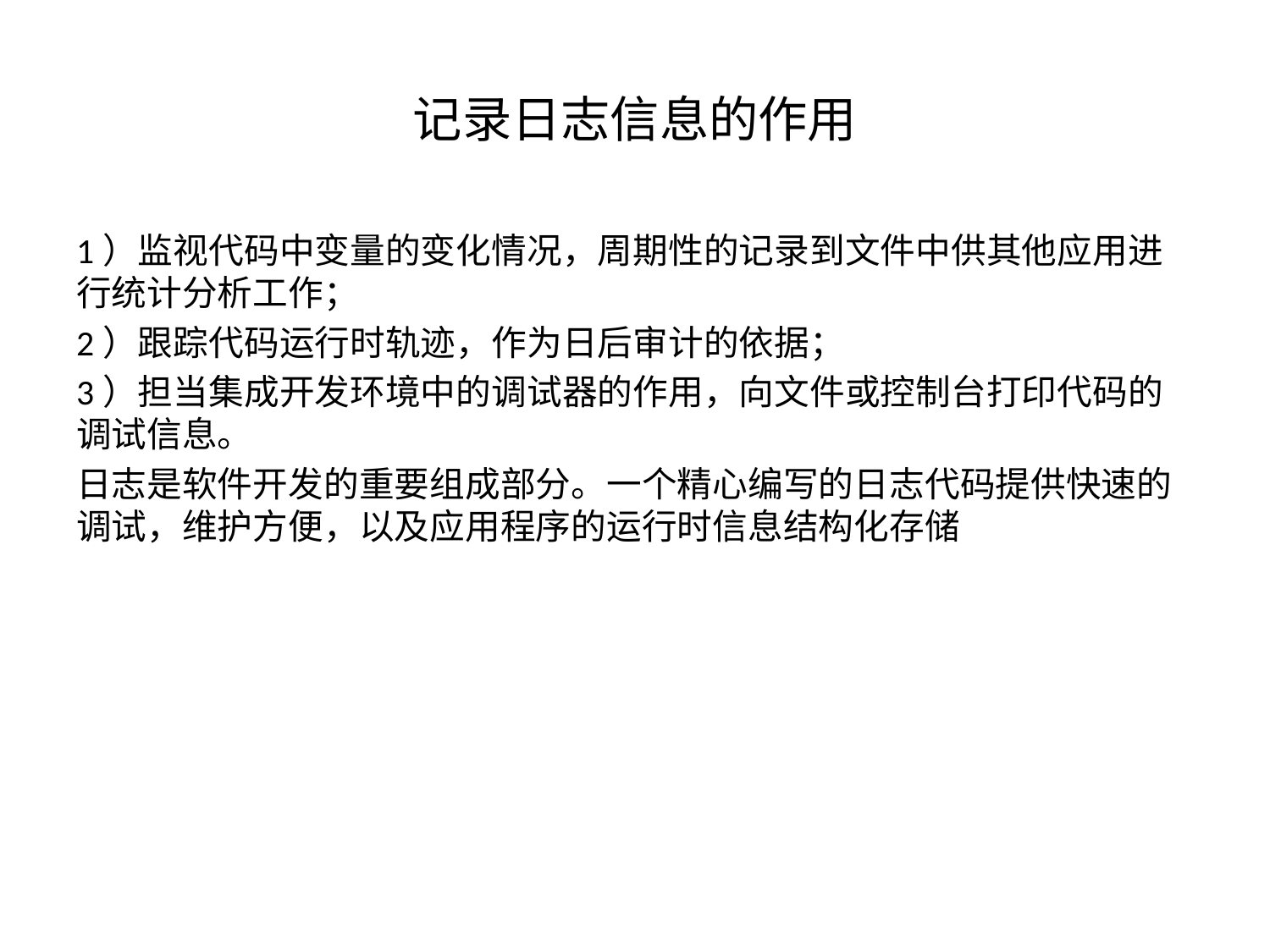

# 记录日志信息的作用
1）监视代码中变量的变化情况，周期性的记录到文件中供其他应用进行统计分析工作；
2）跟踪代码运行时轨迹，作为日后审计的依据；
3）担当集成开发环境中的调试器的作用，向文件或控制台打印代码的调试信息。
日志是软件开发的重要组成部分。一个精心编写的日志代码提供快速的调试，维护方便，以及应用程序的运行时信息结构化存储